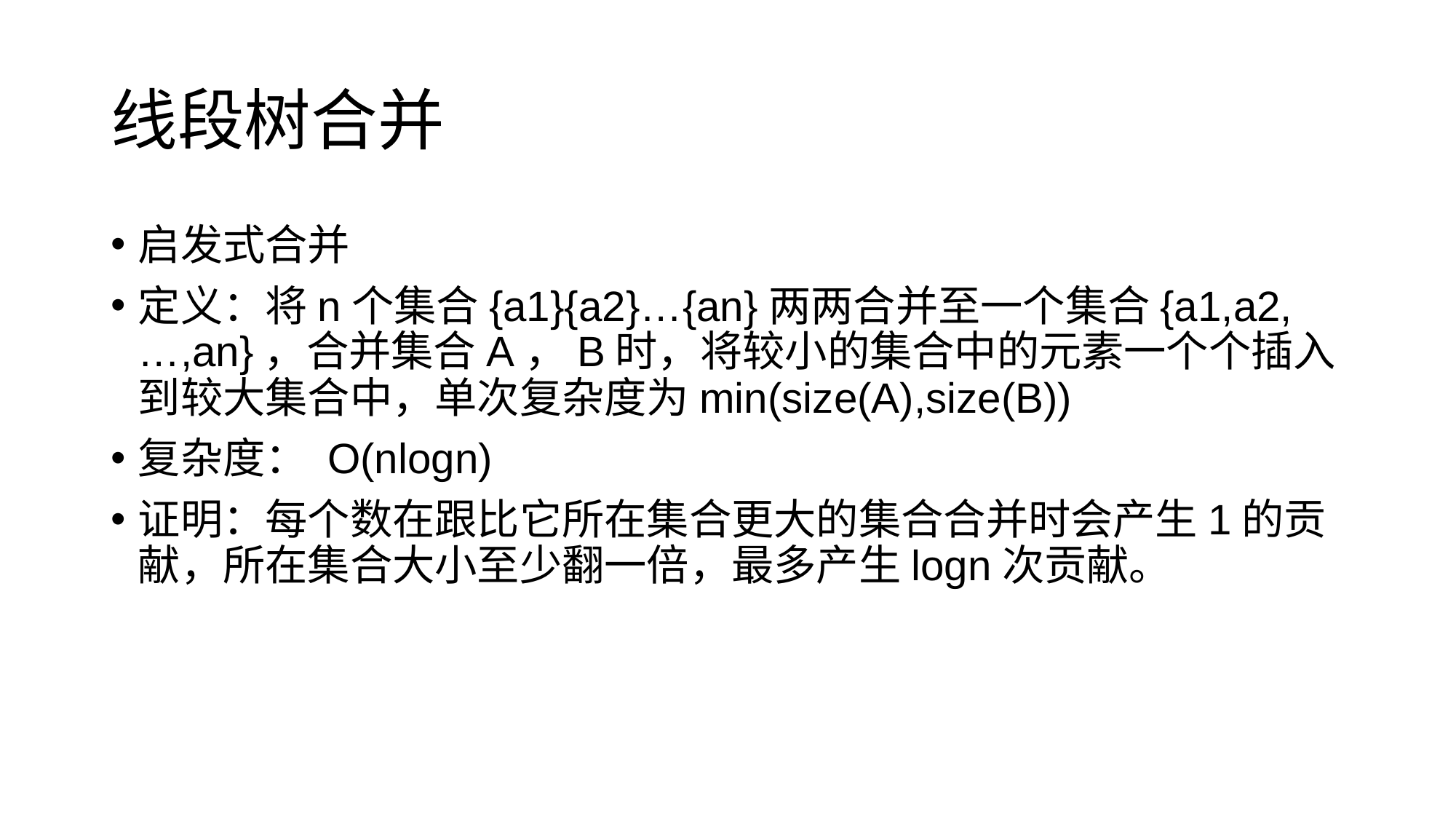

# 线段树合并
启发式合并
定义：将n个集合{a1}{a2}…{an}两两合并至一个集合{a1,a2,…,an}，合并集合A，B时，将较小的集合中的元素一个个插入到较大集合中，单次复杂度为min(size(A),size(B))
复杂度： O(nlogn)
证明：每个数在跟比它所在集合更大的集合合并时会产生1的贡献，所在集合大小至少翻一倍，最多产生logn次贡献。